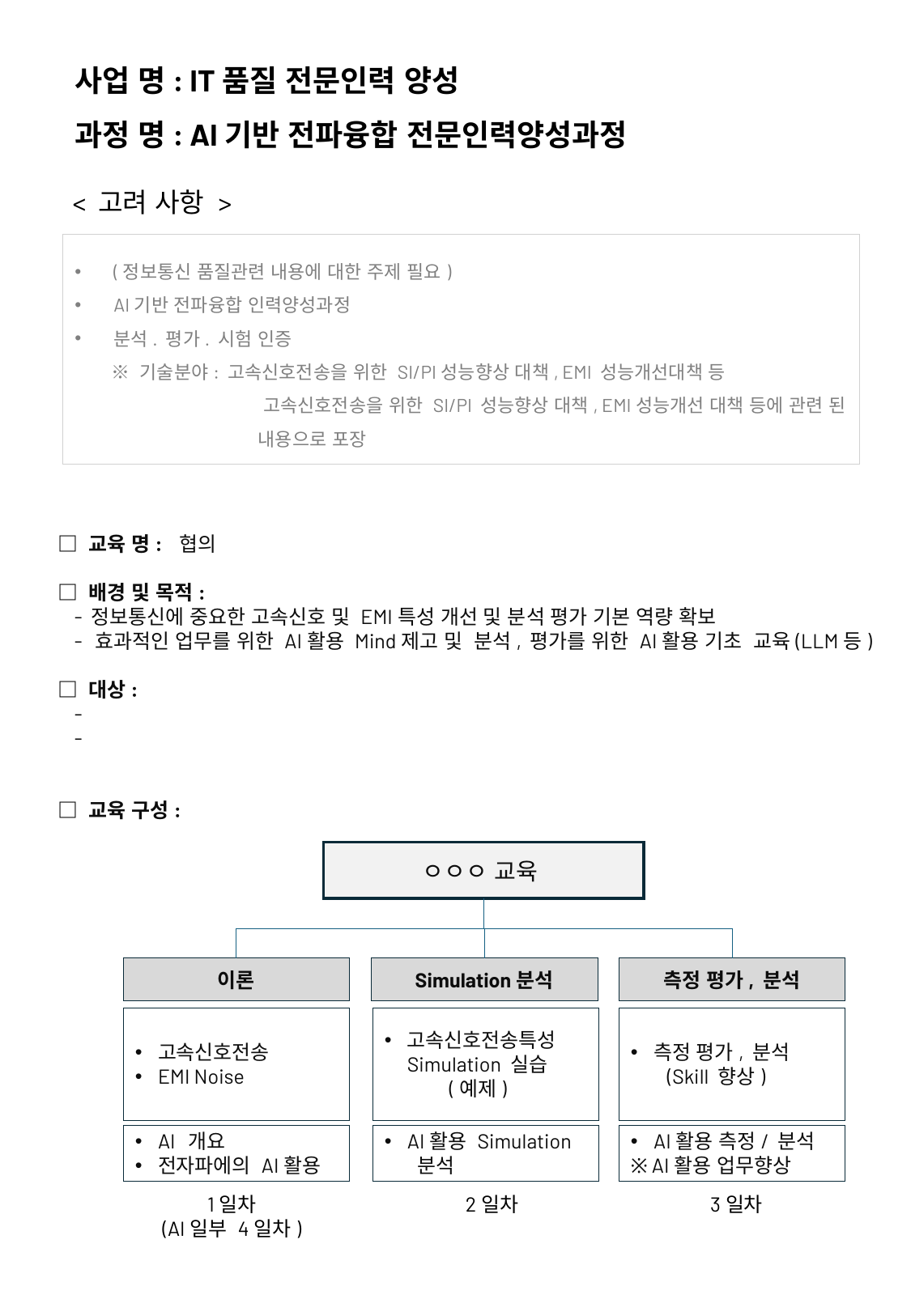

# 사업 명: IT품질 전문인력 양성 과정 명: AI기반 전파융합 전문인력양성과정
< 고려 사항 >
(정보통신 품질관련 내용에 대한 주제 필요)
AI기반 전파융합 인력양성과정
분석. 평가. 시험 인증
       ※ 기술분야: 고속신호전송을 위한 SI/PI성능향상 대책, EMI 성능개선대책 등
                                   고속신호전송을 위한 SI/PI 성능향상 대책, EMI성능개선 대책 등에 관련 된
                                  내용으로 포장
□ 교육 명:   협의

□ 배경 및 목적:
    - 정보통신에 중요한 고속신호 및 EMI특성 개선 및 분석 평가 기본 역량 확보
    -  효과적인 업무를 위한 AI활용 Mind제고 및  분석, 평가를 위한 AI활용 기초  교육(LLM등)

□ 대상:
    -
    -

□ 교육 구성:
ㅇㅇㅇ 교육
이론
Simulation분석
측정 평가, 분석
고속신호전송
EMI Noise
고속신호전송특성 Simulation 실습
                (예제)
측정 평가, 분석
         (Skill 향상)
AI  개요
전자파에의 AI활용
AI활용 Simulation
     분석
AI활용 측정/ 분석
※ AI활용 업무향상
1일차
(AI일부 4일차)
2일차
3일차